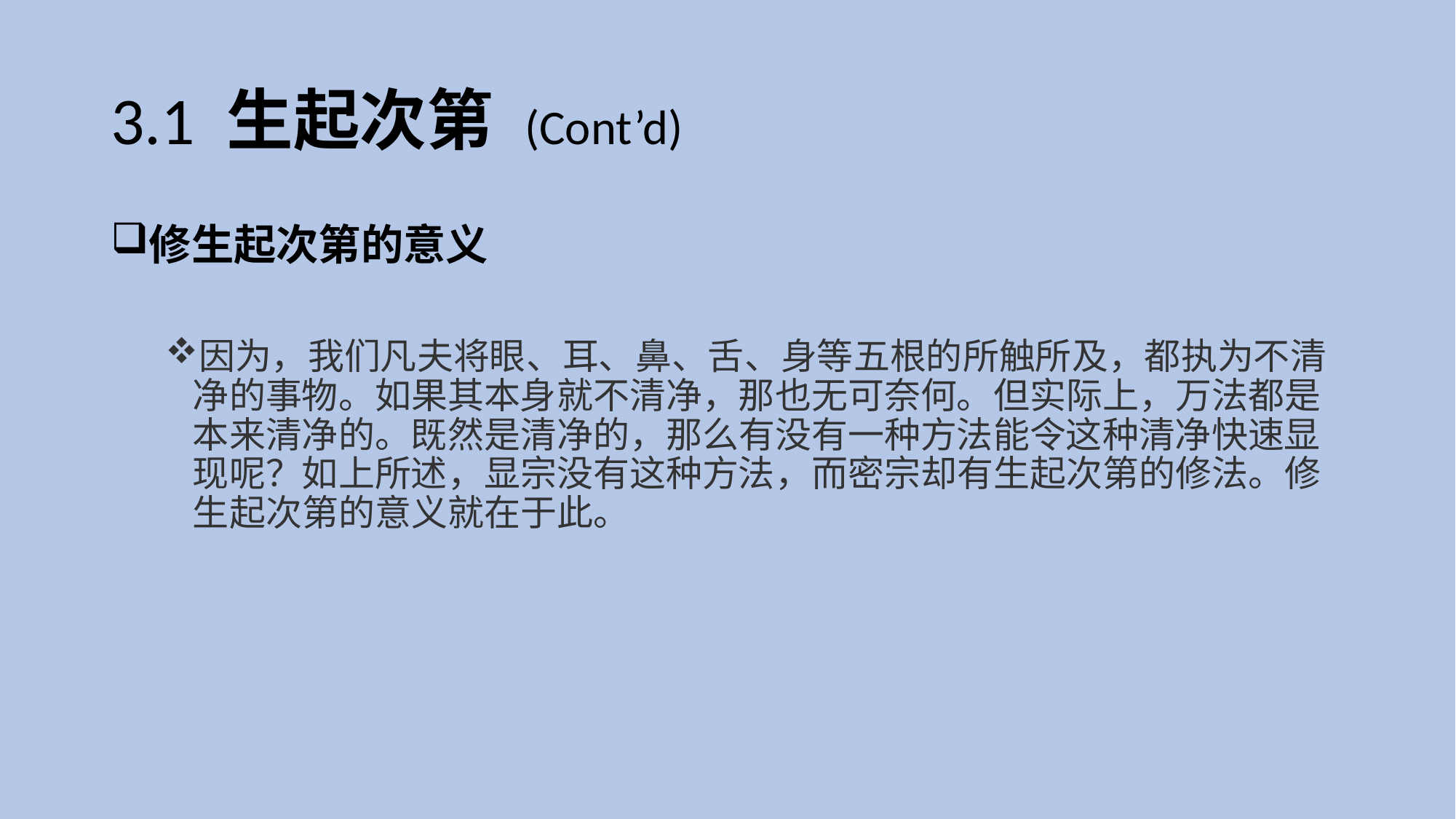

# 3.1 生起次第 (Cont’d)
修生起次第的意义

因为，我们凡夫将眼、耳、鼻、舌、身等五根的所触所及，都执为不清净的事物。如果其本身就不清净，那也无可奈何。但实际上，万法都是本来清净的。既然是清净的，那么有没有一种方法能令这种清净快速显现呢？如上所述，显宗没有这种方法，而密宗却有生起次第的修法。修生起次第的意义就在于此。